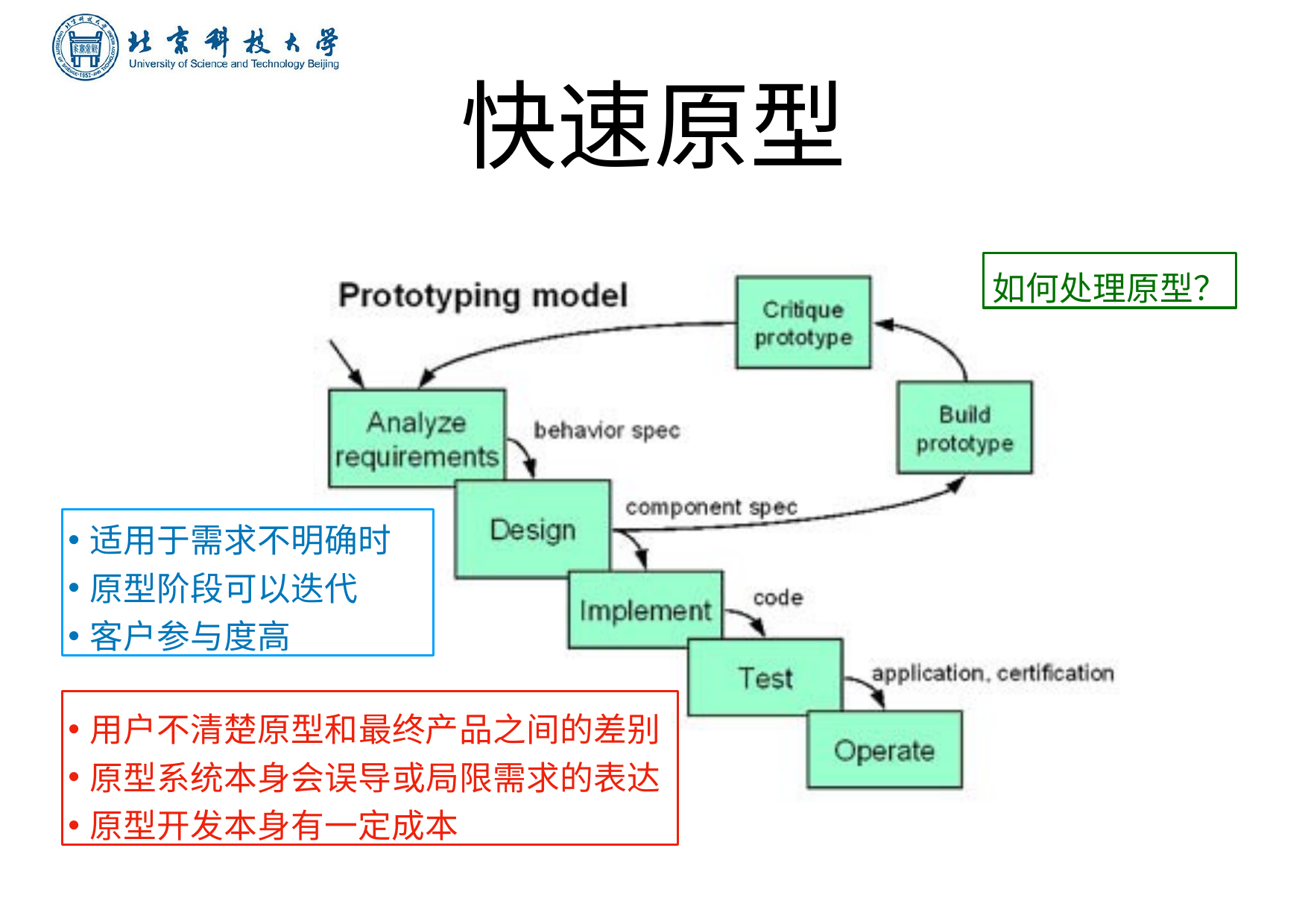

# 快速原型
如何处理原型？

适⽤于需求不明确时
原型阶段可以迭代
客户参与度⾼
⽤户不清楚原型和最终产品之间的差别
原型系统本身会误导或局限需求的表达
原型开发本身有⼀定成本